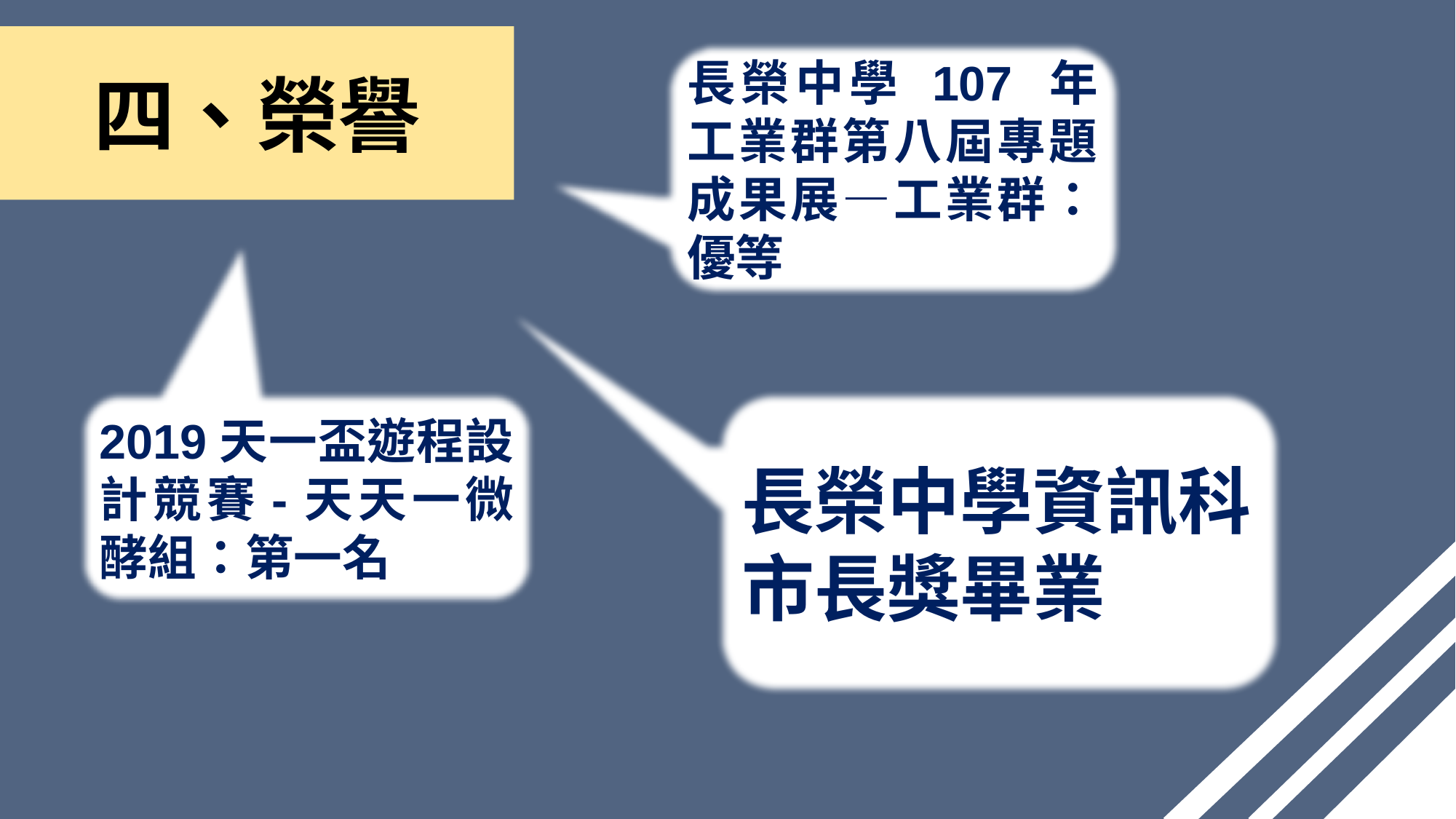

長榮中學 107 年工業群第八屆專題成果展—工業群：優等
2019天一盃遊程設計競賽-天天一微酵組：第一名
長榮中學資訊科
市長獎畢業